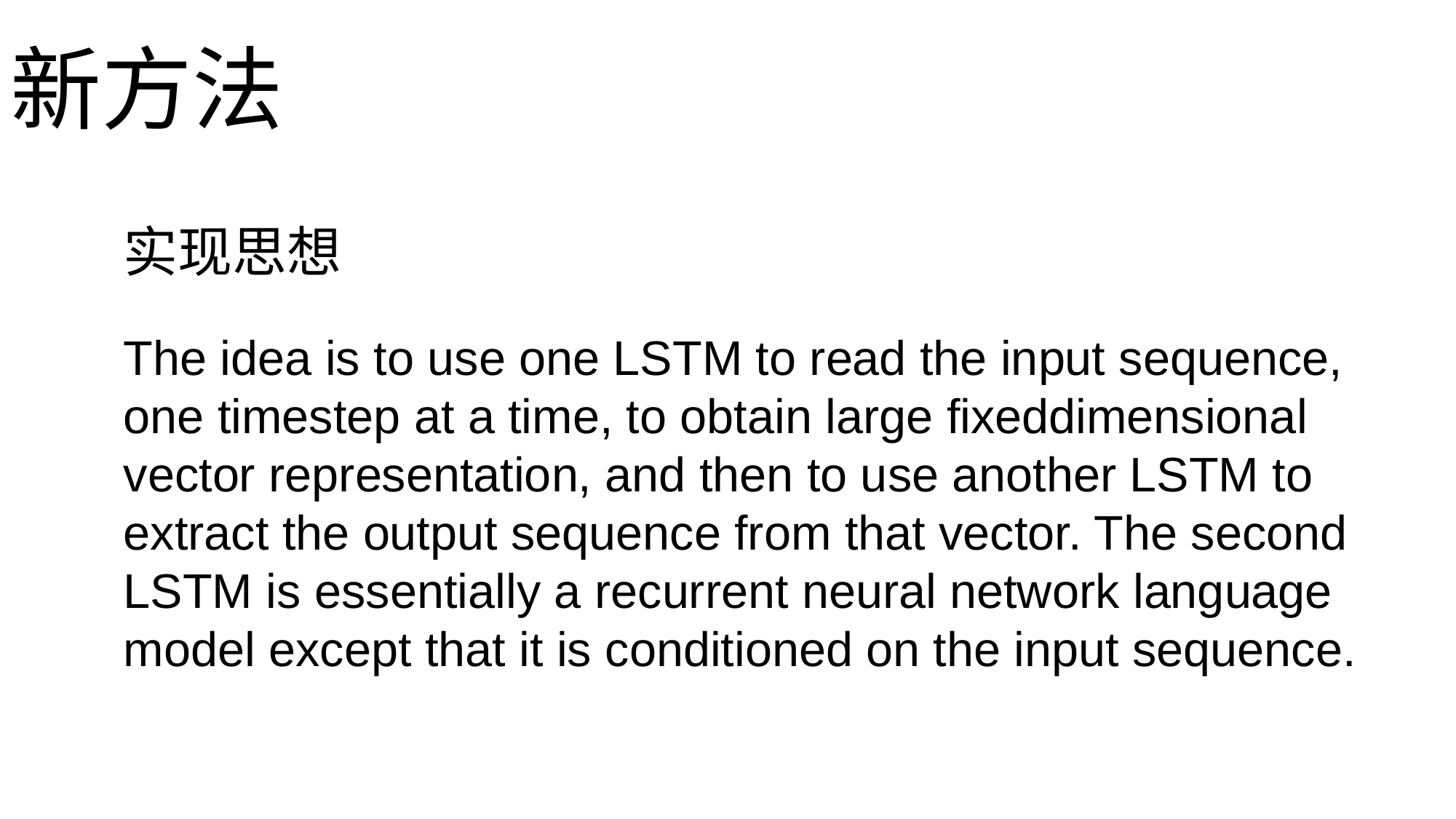

新方法
实现思想
The idea is to use one LSTM to read the input sequence, one timestep at a time, to obtain large fixeddimensional vector representation, and then to use another LSTM to extract the output sequence from that vector. The second LSTM is essentially a recurrent neural network language model except that it is conditioned on the input sequence.